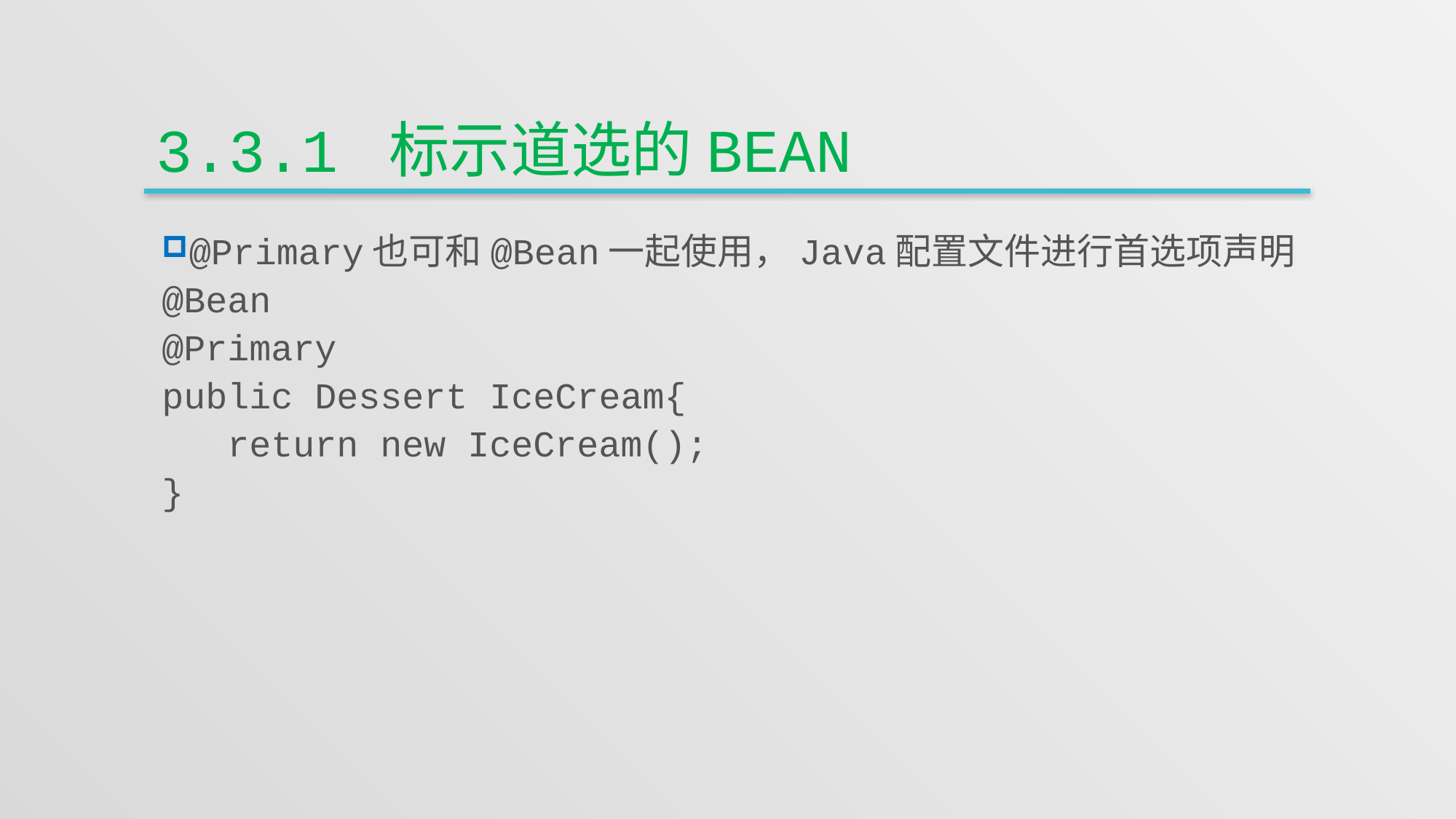

# 3.3.1 标示道选的bean
@Primary也可和@Bean一起使用，Java配置文件进行首选项声明
@Bean
@Primary
public Dessert IceCream{
   return new IceCream();
}